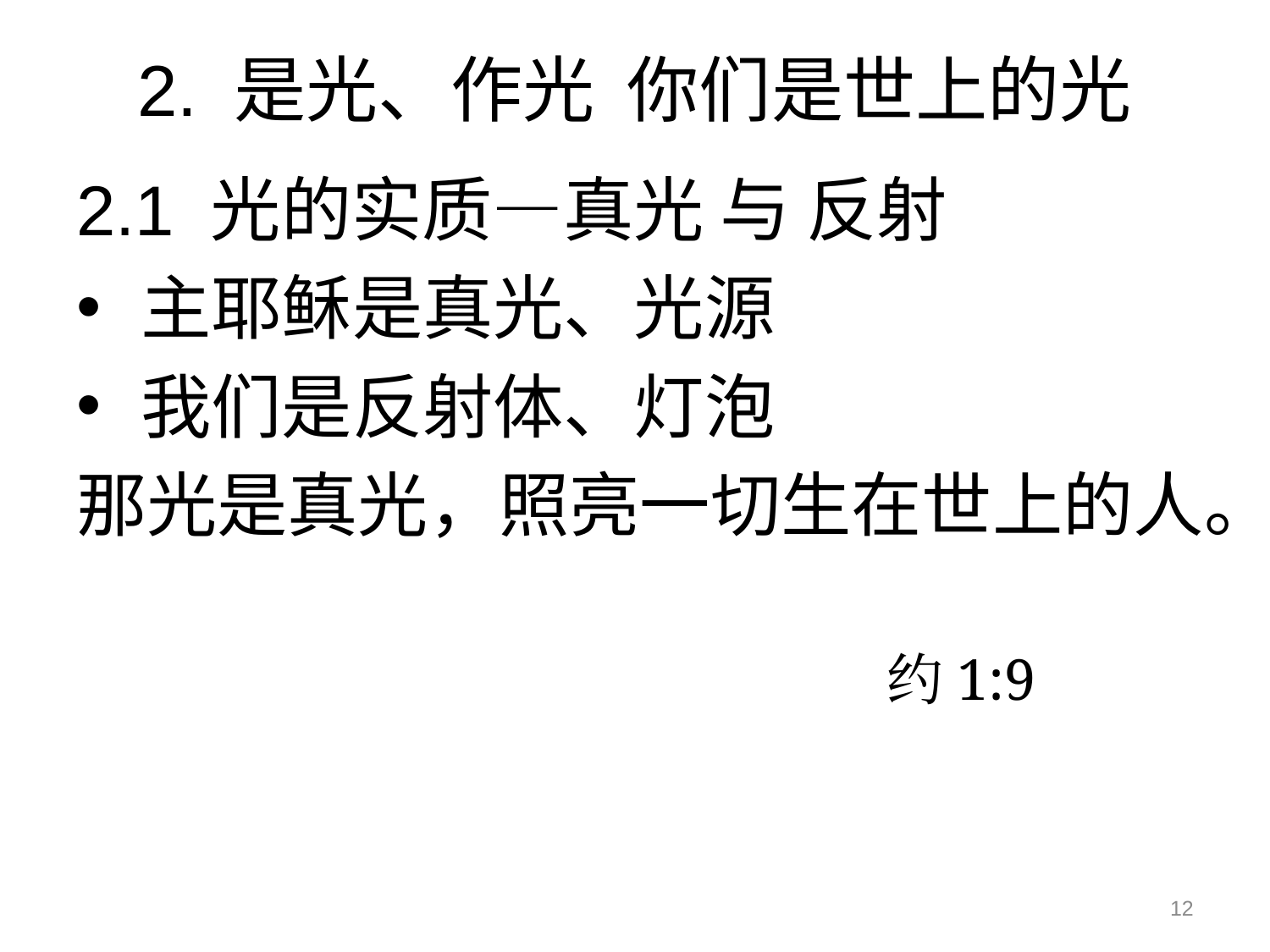

# 2. 是光、作光  你们是世上的光
2.1 光的实质—真光 与 反射
主耶稣是真光、光源
我们是反射体、灯泡
那光是真光，照亮一切生在世上的人。
                                               约1:9
12